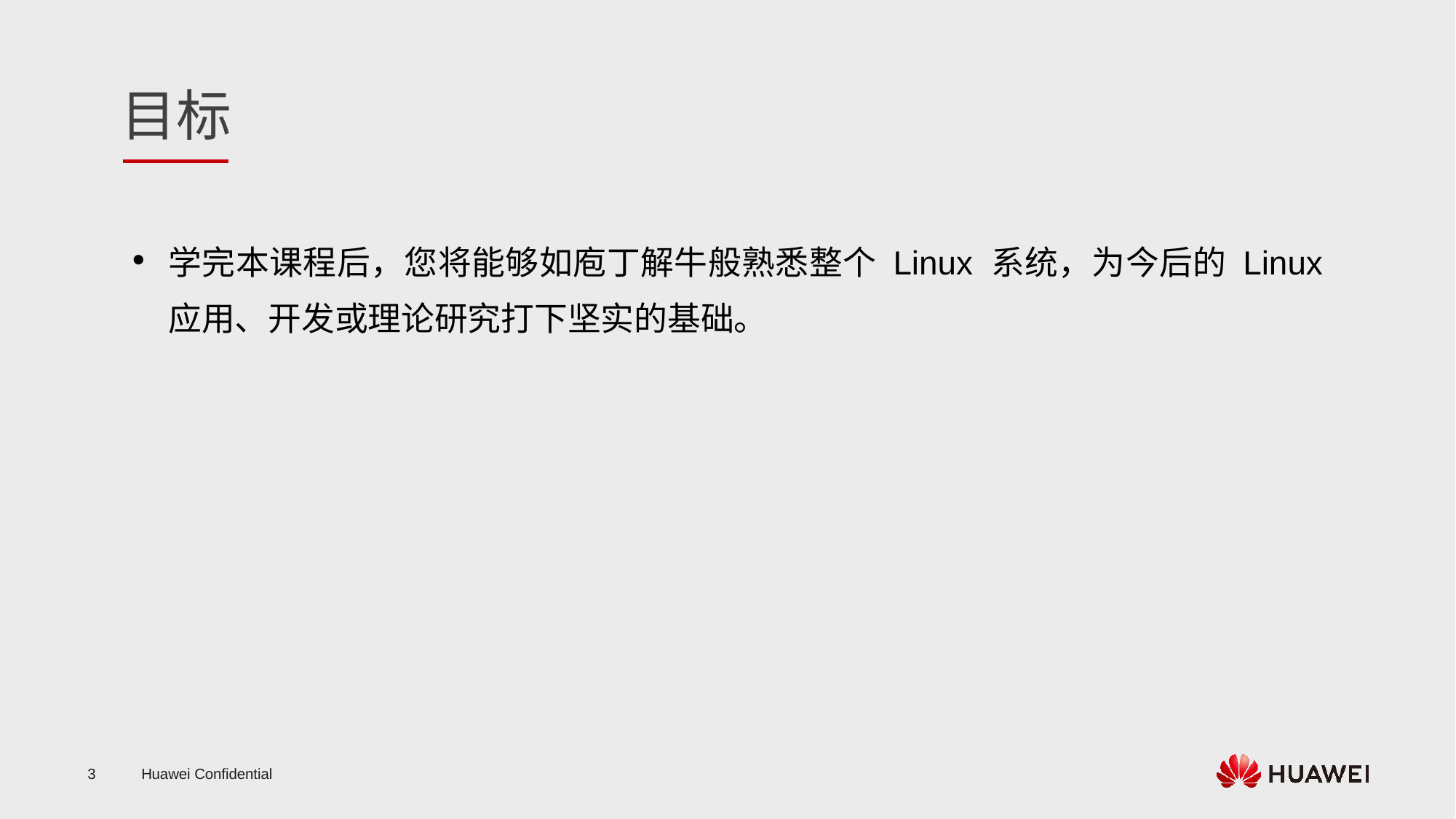

学完本课程后，您将能够如庖丁解牛般熟悉整个 Linux 系统，为今后的 Linux 应用、开发或理论研究打下坚实的基础。